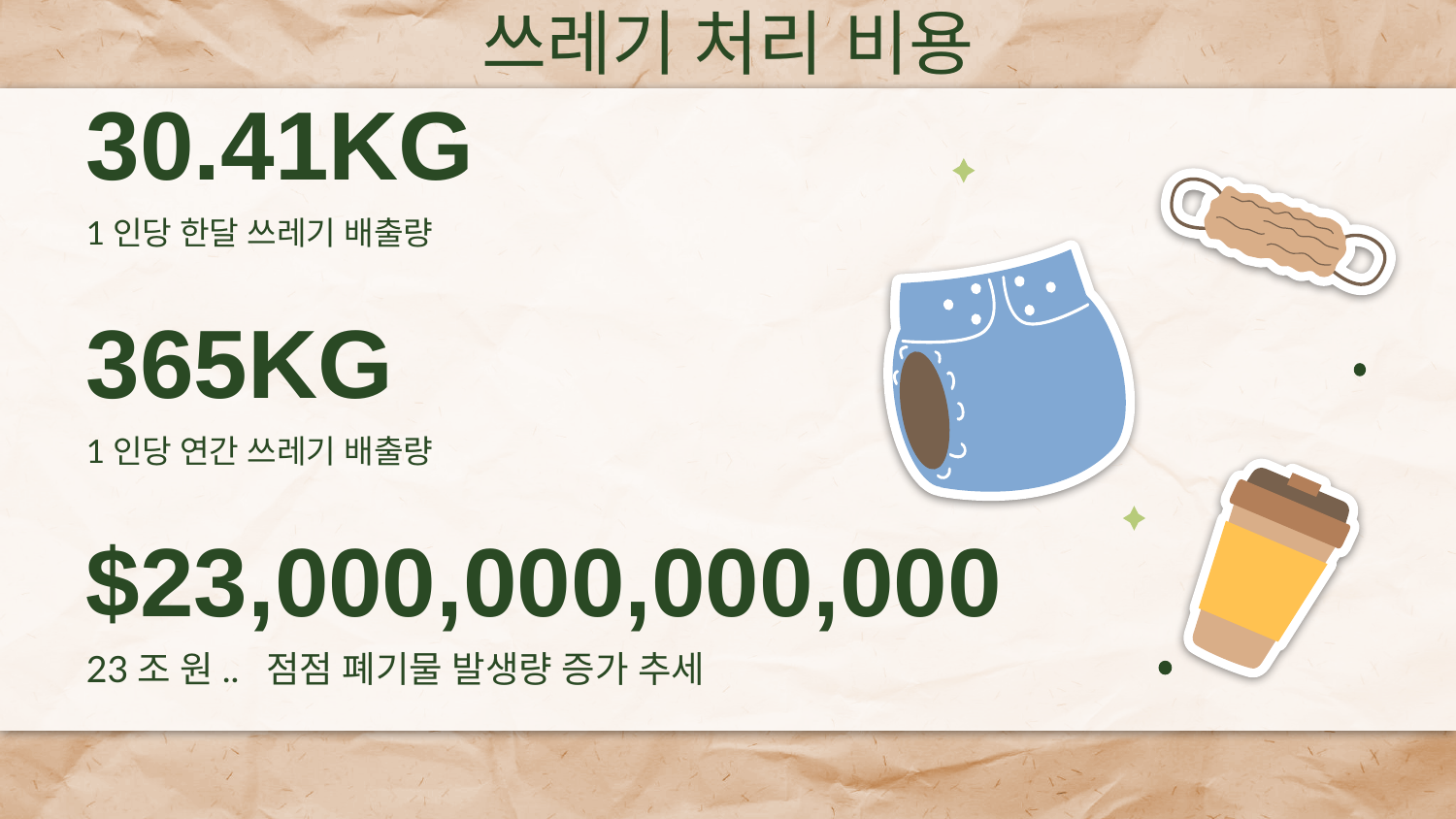

쓰레기 처리 비용
# 30.41KG

1인당 한달 쓰레기 배출량

365KG

1인당 연간 쓰레기 배출량

$23,000,000,000,000
23조 원..  점점 폐기물 발생량 증가 추세